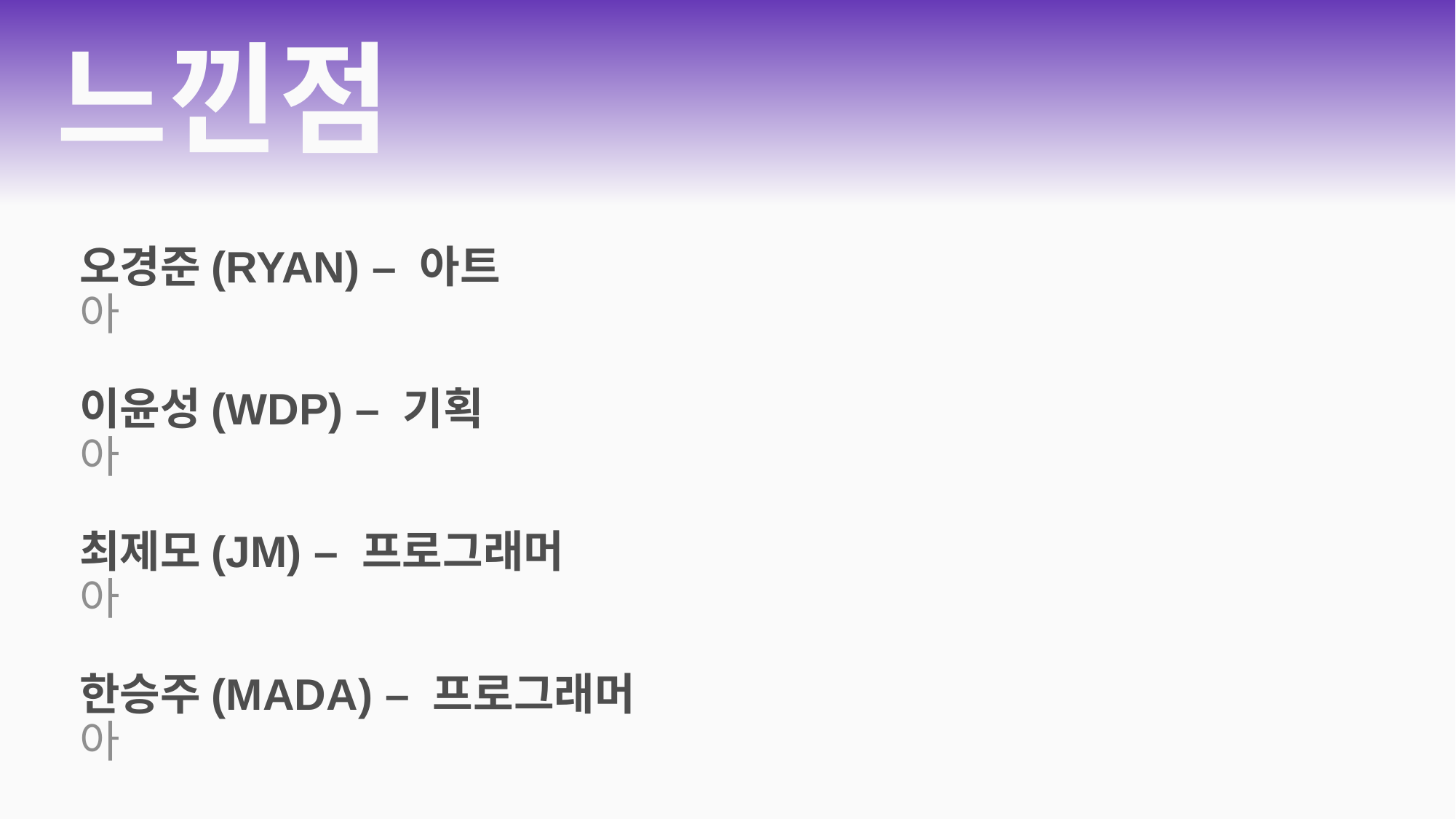

느낀점
오경준(RYAN) – 아트
아

이윤성(WDP) – 기획
아

최제모(JM) – 프로그래머
아

한승주(MADA) – 프로그래머
아